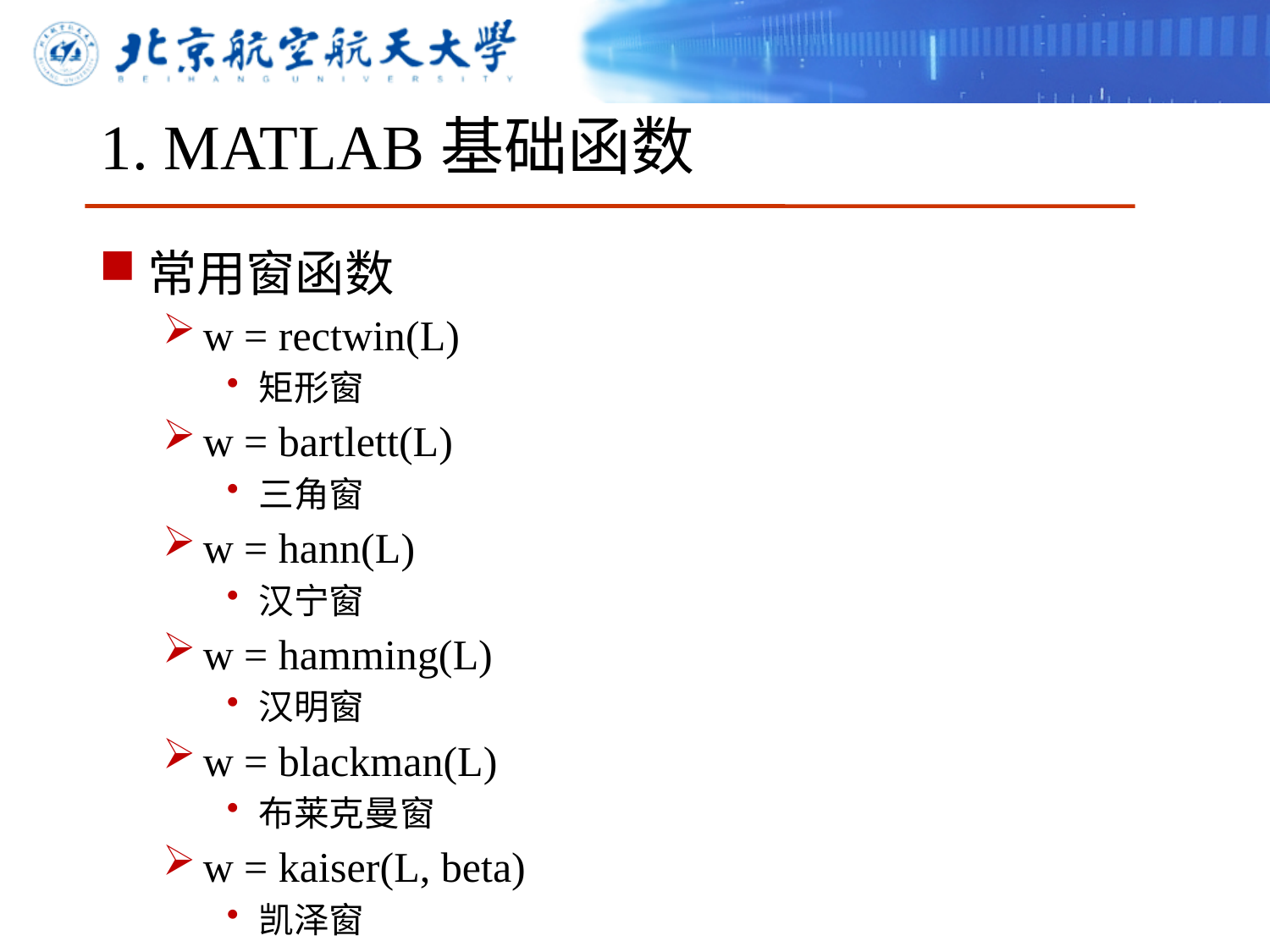

# 1. MATLAB基础函数
常用窗函数
w = rectwin(L)
矩形窗
w = bartlett(L)
三角窗
w = hann(L)
汉宁窗
w = hamming(L)
汉明窗
w = blackman(L)
布莱克曼窗
w = kaiser(L, beta)
凯泽窗